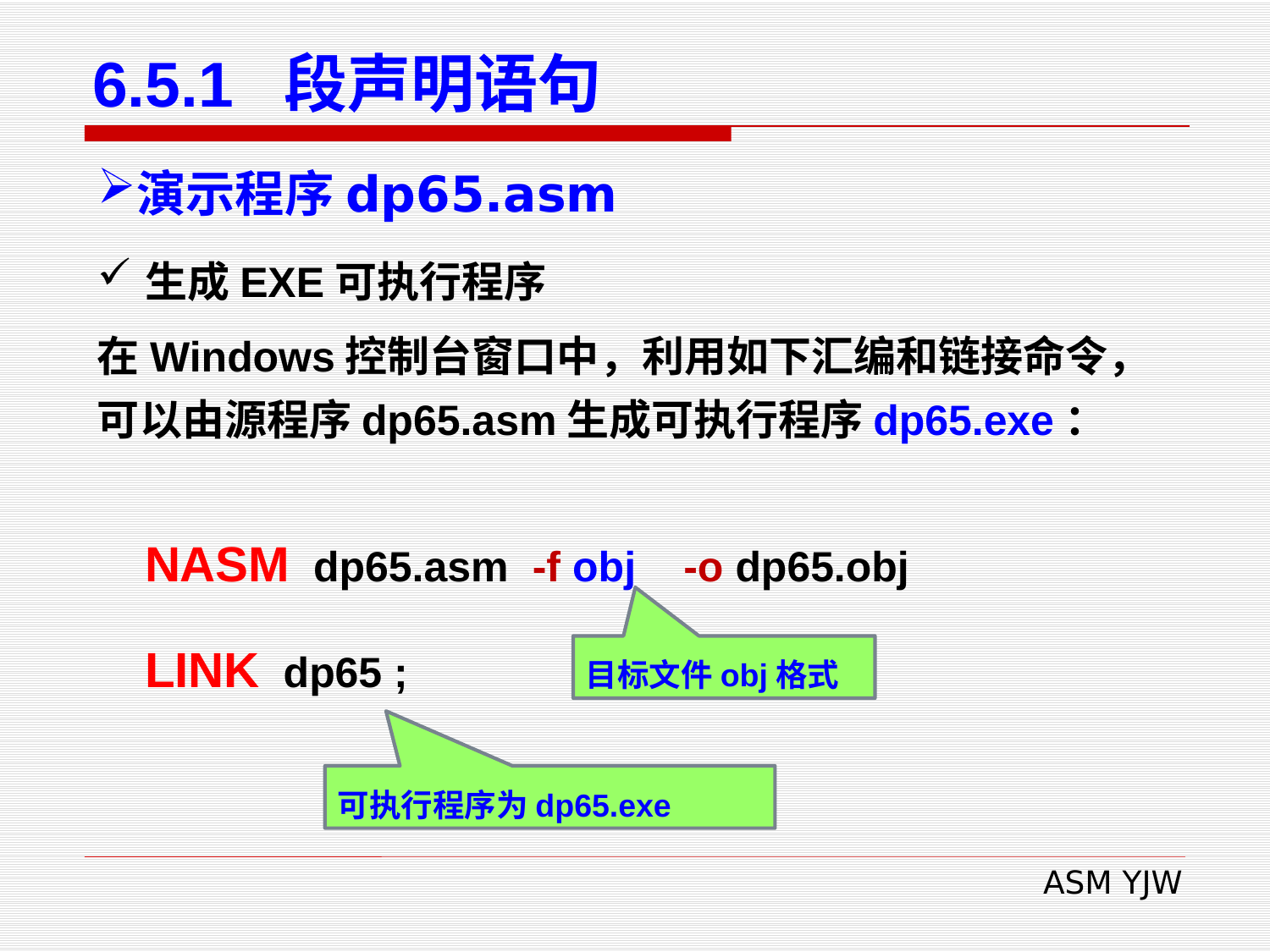

# 6.5.1  段声明语句
演示程序dp65.asm
生成EXE可执行程序
在Windows控制台窗口中，利用如下汇编和链接命令，可以由源程序dp65.asm生成可执行程序dp65.exe：

    NASM  dp65.asm  -f obj    -o dp65.obj
    LINK  dp65 ;
目标文件obj格式
可执行程序为dp65.exe